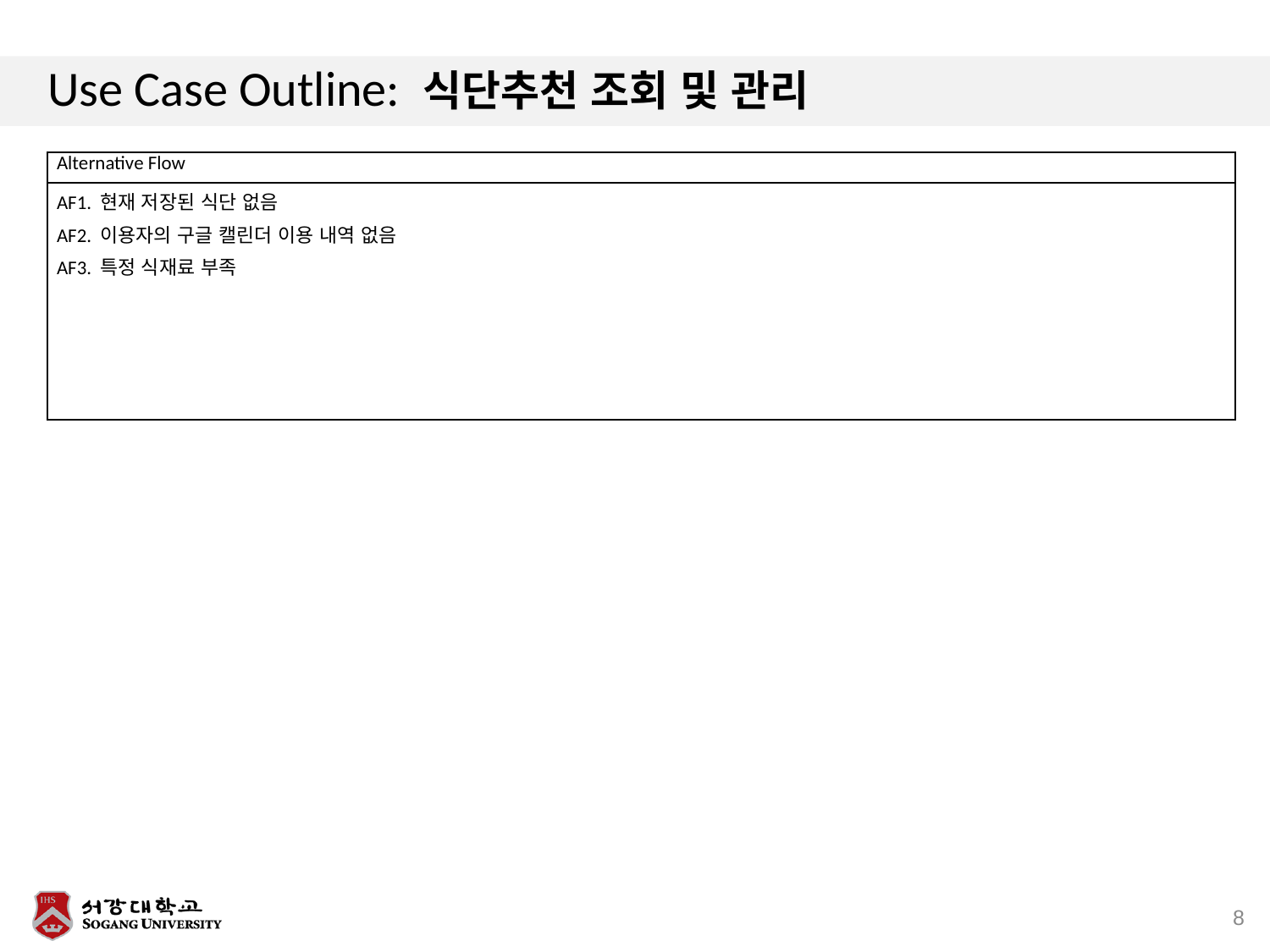

# Use Case Outline: 식단추천 조회 및 관리
| Alternative Flow |
| --- |
| AF1. 현재 저장된 식단 없음 AF2. 이용자의 구글 캘린더 이용 내역 없음 AF3. 특정 식재료 부족 |
8